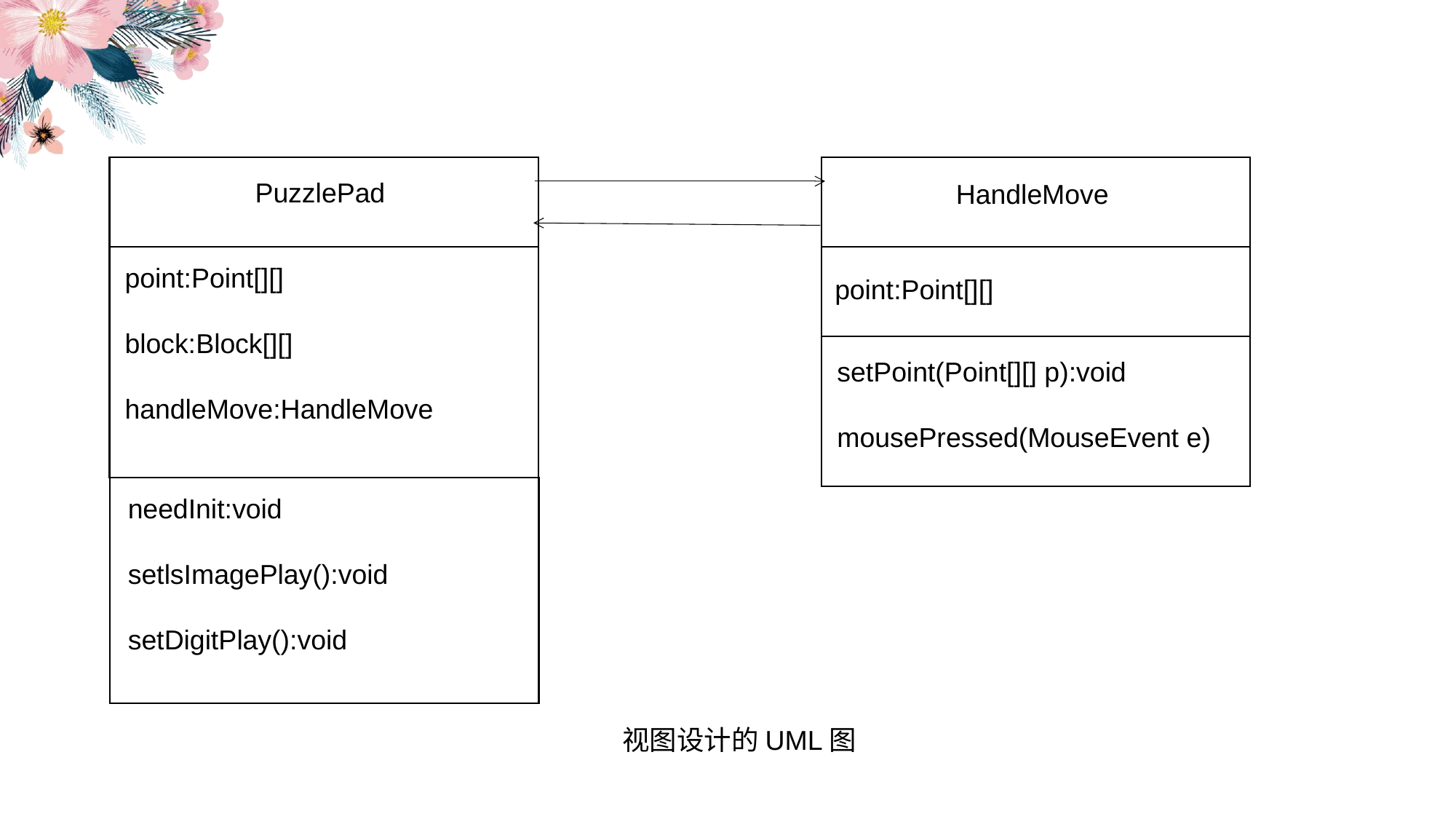

PuzzlePad
HandleMove

point:Point[][]

block:Block[][]

handleMove:HandleMove
point:Point[][]

setPoint(Point[][] p):void

mousePressed(MouseEvent e)

needInit:void

setlsImagePlay():void

setDigitPlay():void
视图设计的UML图